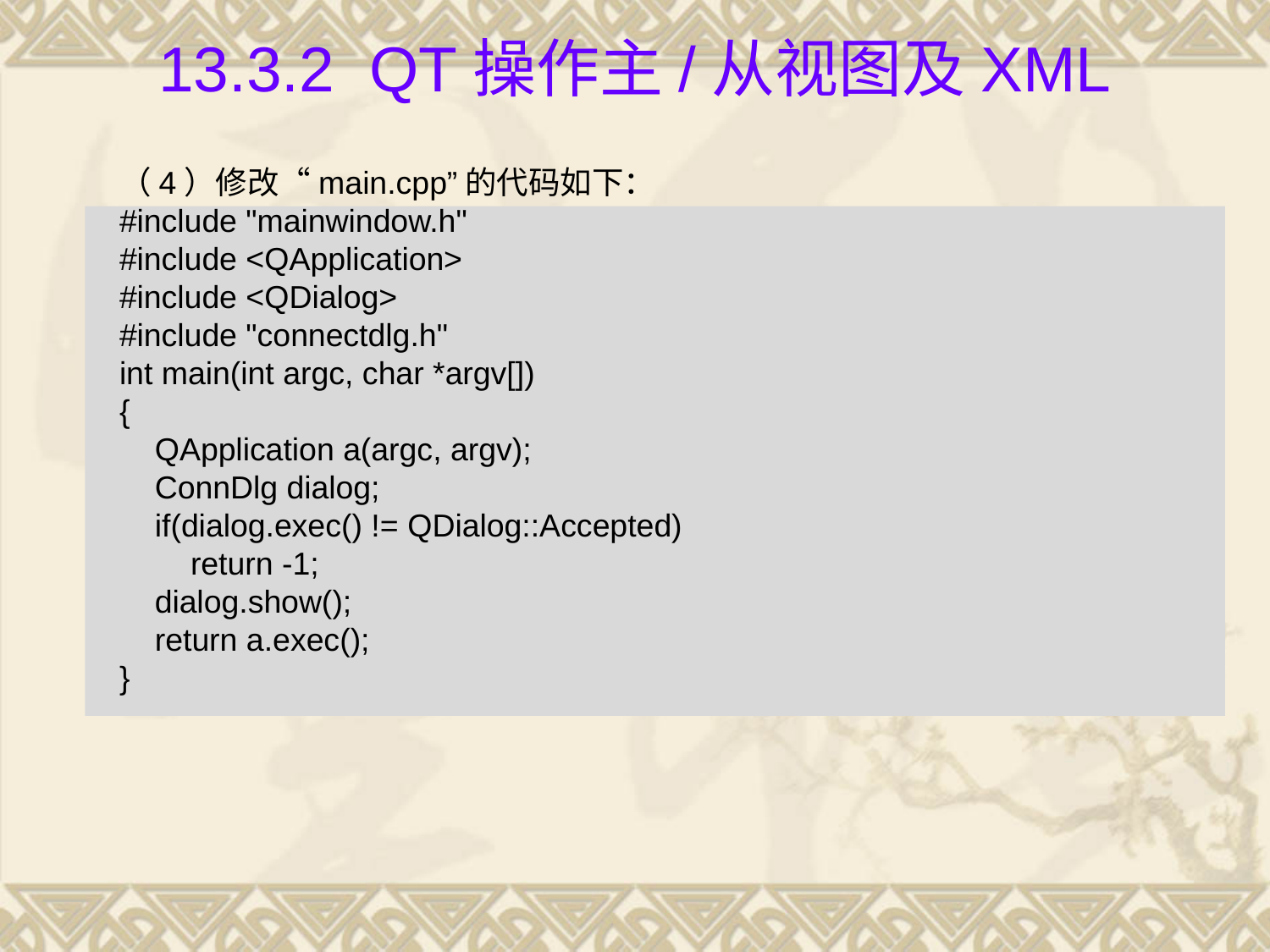

# 13.3.2  Qt操作主/从视图及XML
（4）修改“main.cpp”的代码如下：
#include "mainwindow.h"
#include <QApplication>
#include <QDialog>
#include "connectdlg.h"
int main(int argc, char *argv[])
{
    QApplication a(argc, argv);
    ConnDlg dialog;
    if(dialog.exec() != QDialog::Accepted)
        return -1;
    dialog.show();
    return a.exec();
}